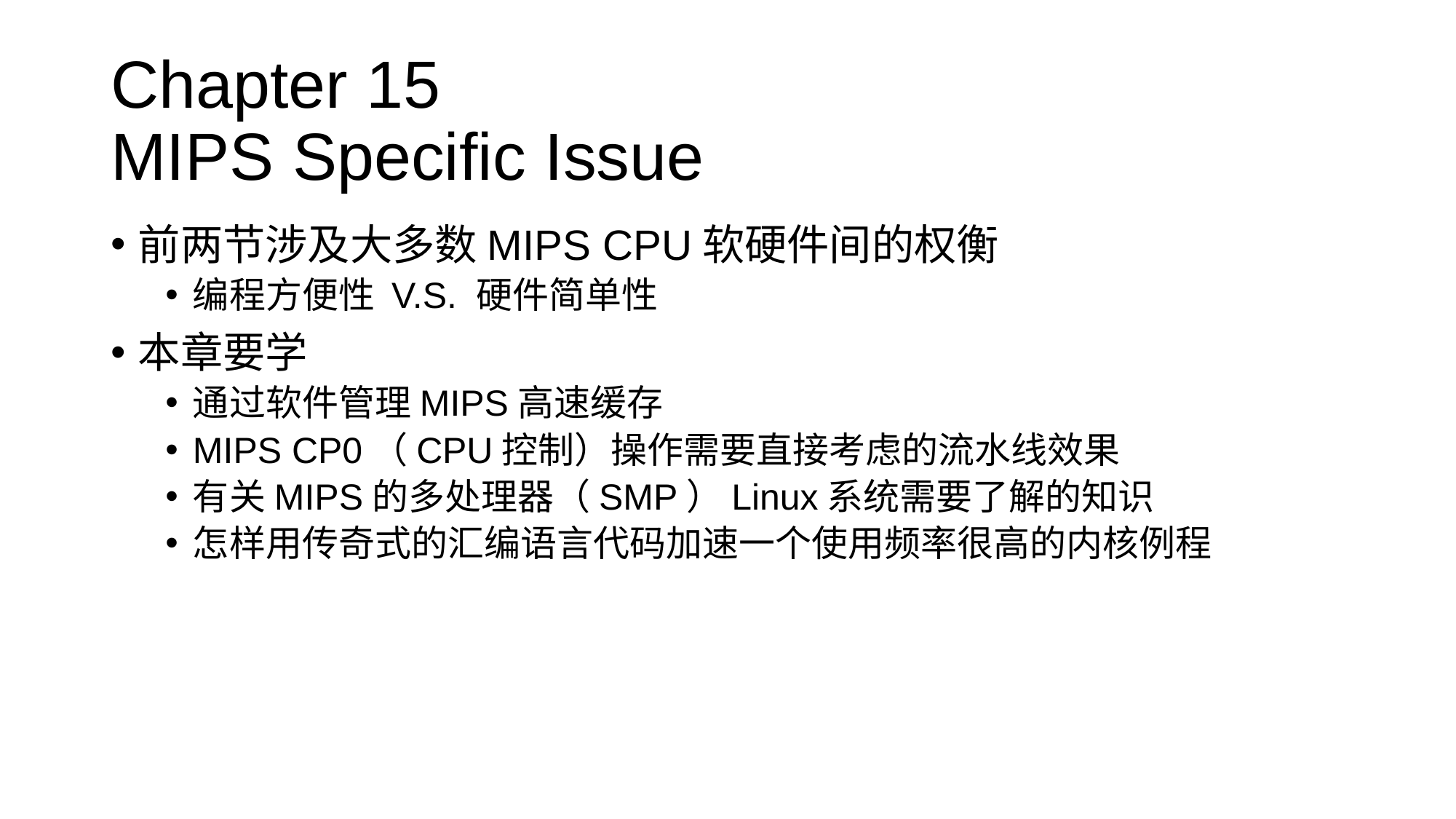

# Chapter 15 MIPS Specific Issue
前两节涉及大多数MIPS CPU软硬件间的权衡
编程方便性 V.S. 硬件简单性
本章要学
通过软件管理MIPS高速缓存
MIPS CP0（CPU控制）操作需要直接考虑的流水线效果
有关MIPS的多处理器（SMP）Linux系统需要了解的知识
怎样用传奇式的汇编语言代码加速一个使用频率很高的内核例程